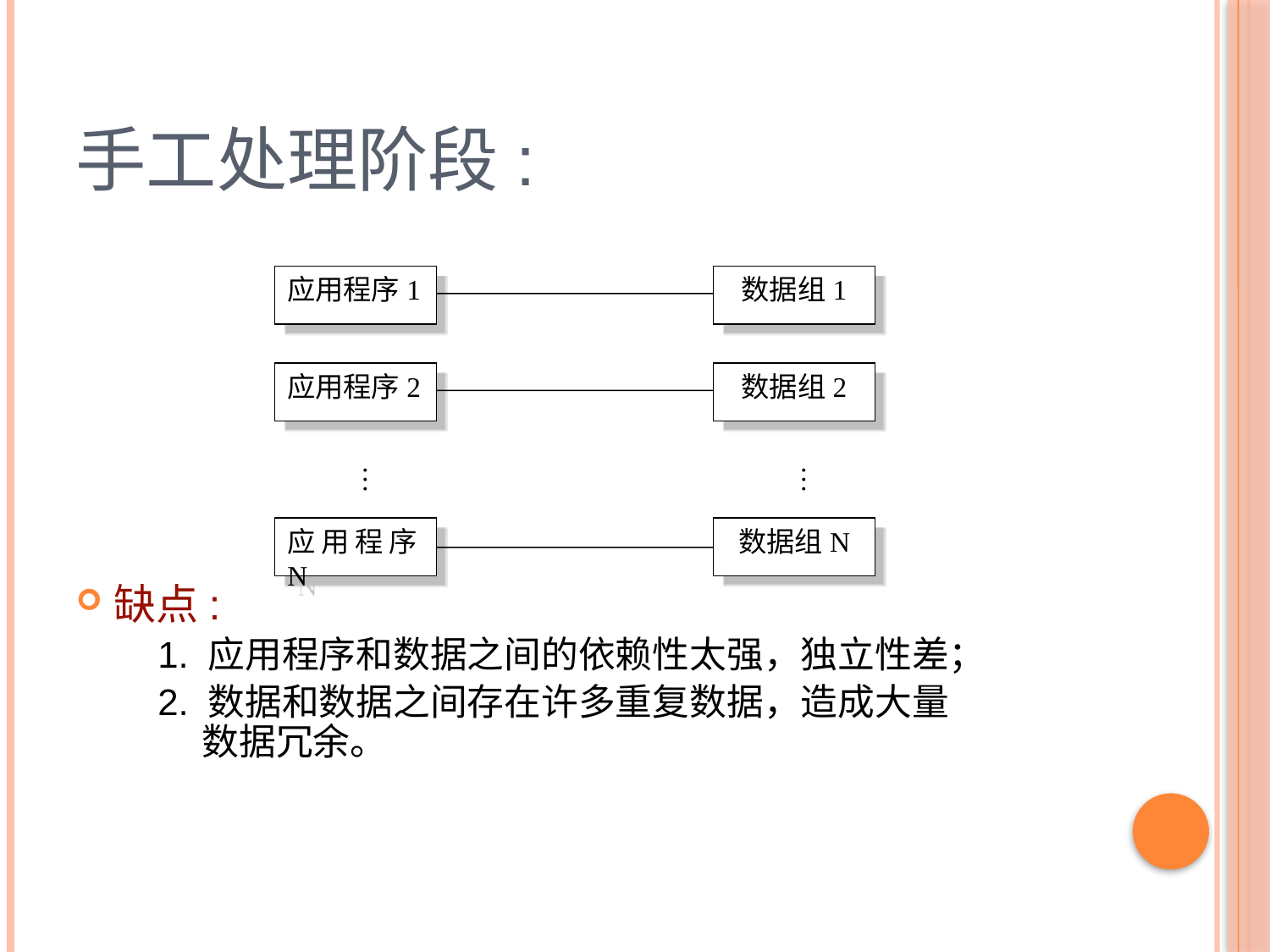

# 手工处理阶段:

缺点:
   1. 应用程序和数据之间的依赖性太强，独立性差；
   2. 数据和数据之间存在许多重复数据，造成大量
　数据冗余。

应用程序1
数据组1

应用程序2
数据组2

···
···
应用程序N
数据组N